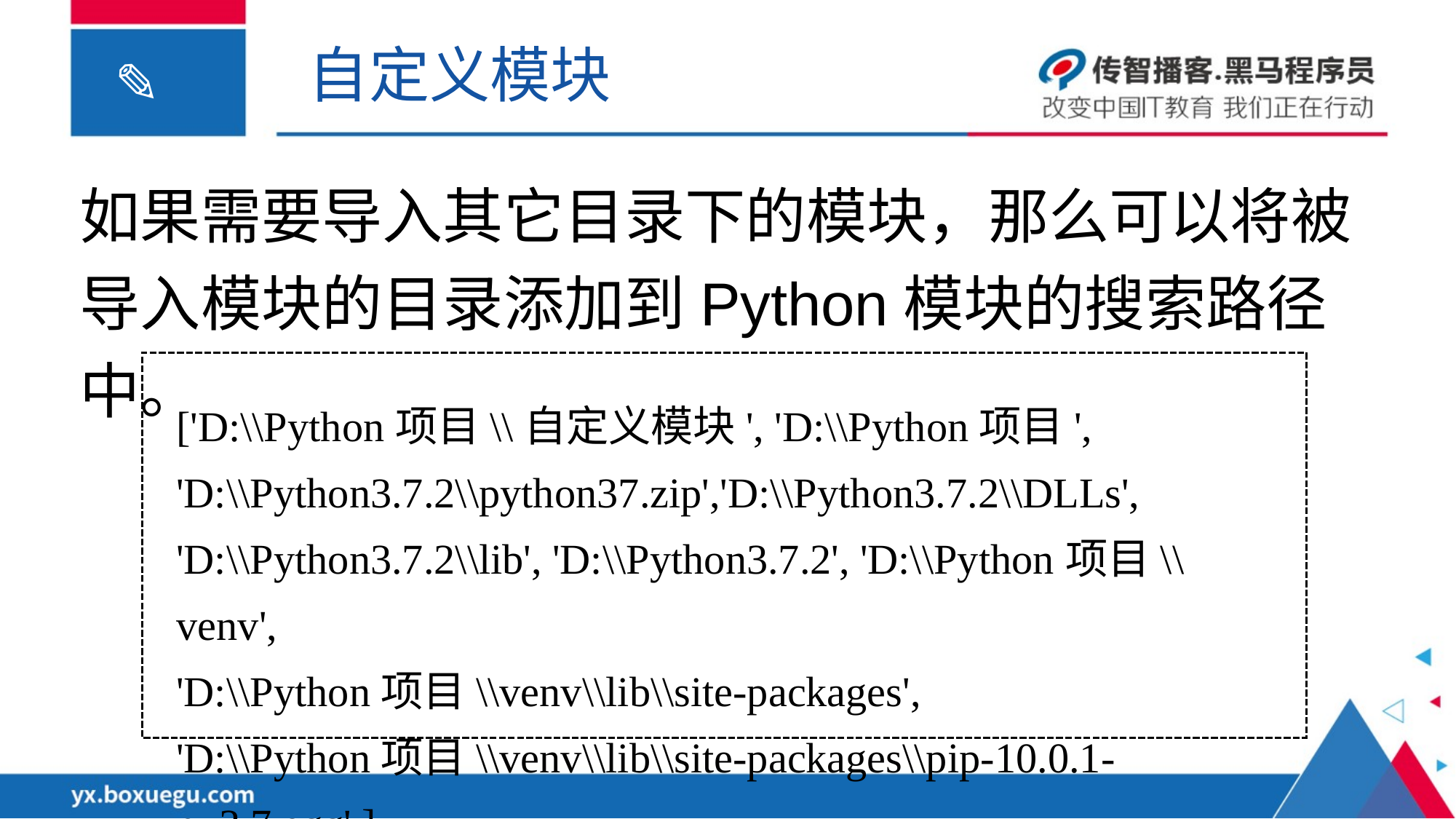

自定义模块
如果需要导入其它目录下的模块，那么可以将被导入模块的目录添加到Python模块的搜索路径中。

['D:\\Python项目\\自定义模块', 'D:\\Python项目',
'D:\\Python3.7.2\\python37.zip','D:\\Python3.7.2\\DLLs',
'D:\\Python3.7.2\\lib', 'D:\\Python3.7.2', 'D:\\Python项目\\venv',
'D:\\Python项目\\venv\\lib\\site-packages',
'D:\\Python项目\\venv\\lib\\site-packages\\pip-10.0.1-py3.7.egg',]